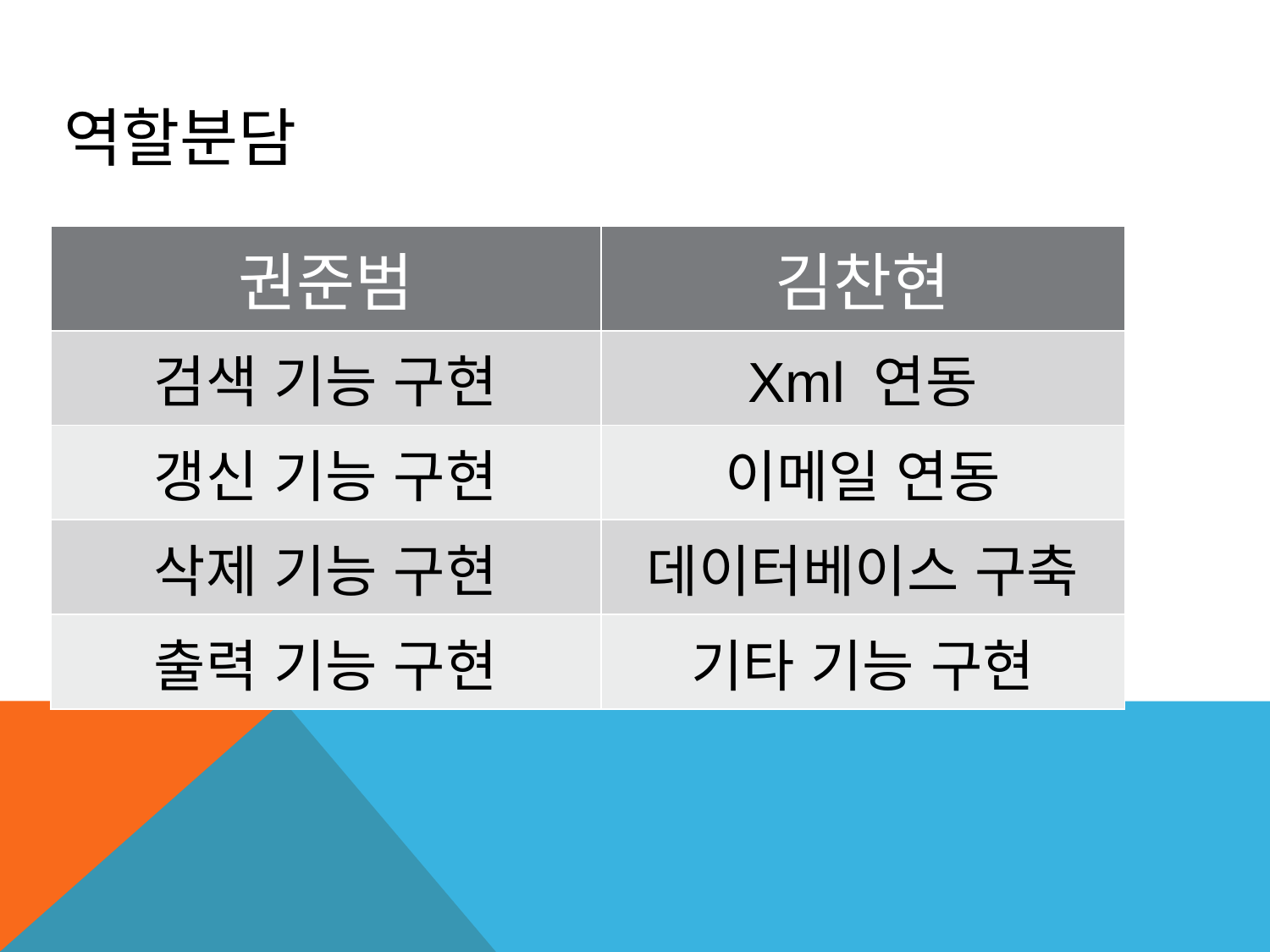

역할분담
| 권준범 | 김찬현 |
| --- | --- |
| 검색 기능 구현 | Xml 연동 |
| 갱신 기능 구현 | 이메일 연동 |
| 삭제 기능 구현 | 데이터베이스 구축 |
| 출력 기능 구현 | 기타 기능 구현 |